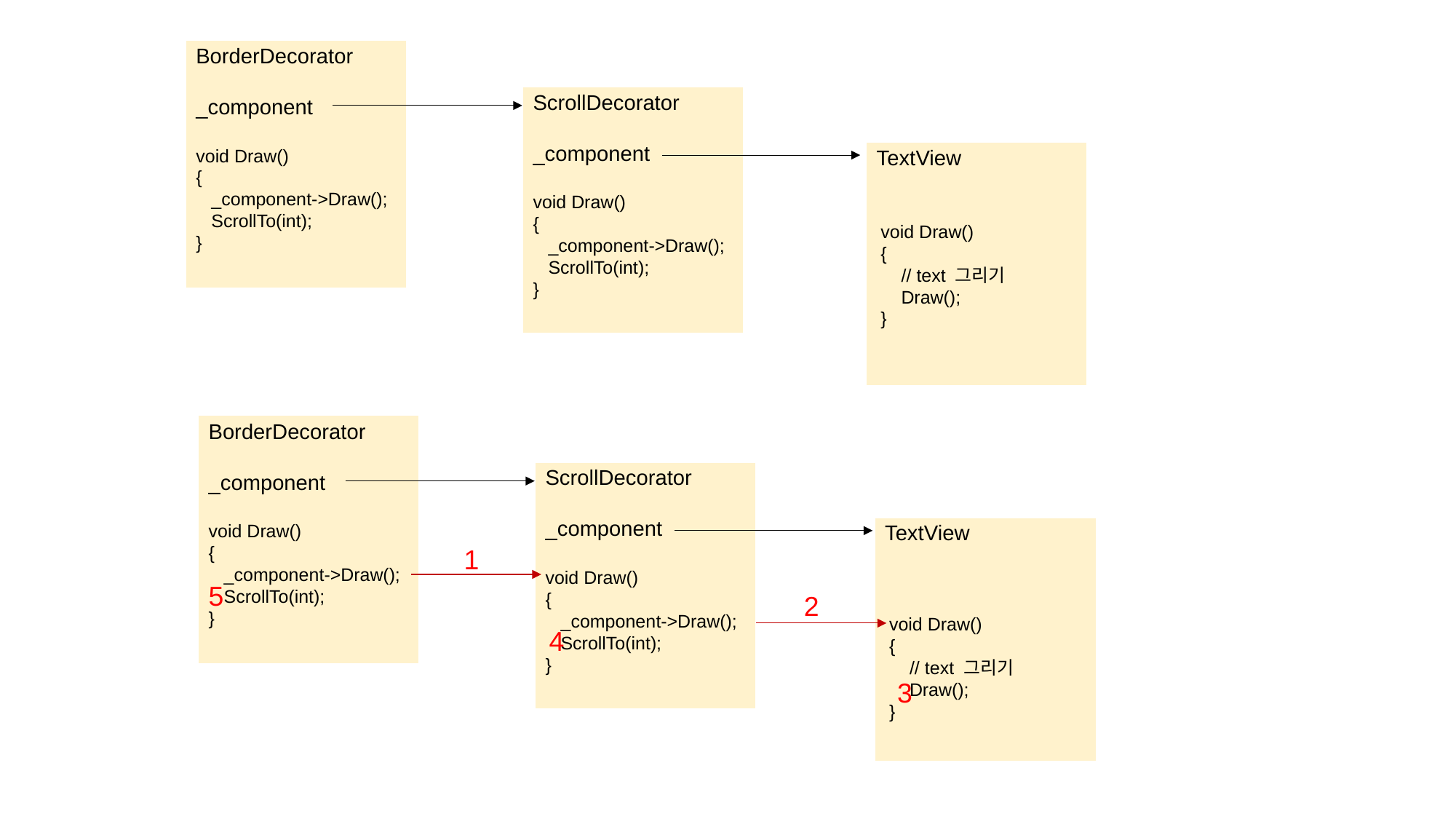

BorderDecorator

_component

void Draw()
{
   _component->Draw();
   ScrollTo(int);
}

ScrollDecorator

_component

void Draw()
{
   _component->Draw();
   ScrollTo(int);
}

TextView

void Draw()
{
    // text 그리기
    Draw();
}
BorderDecorator

_component

void Draw()
{
   _component->Draw();
   ScrollTo(int);
}

ScrollDecorator

_component

void Draw()
{
   _component->Draw();
   ScrollTo(int);
}

TextView

void Draw()
{
    // text 그리기
    Draw();
}
1
5
2
4
3